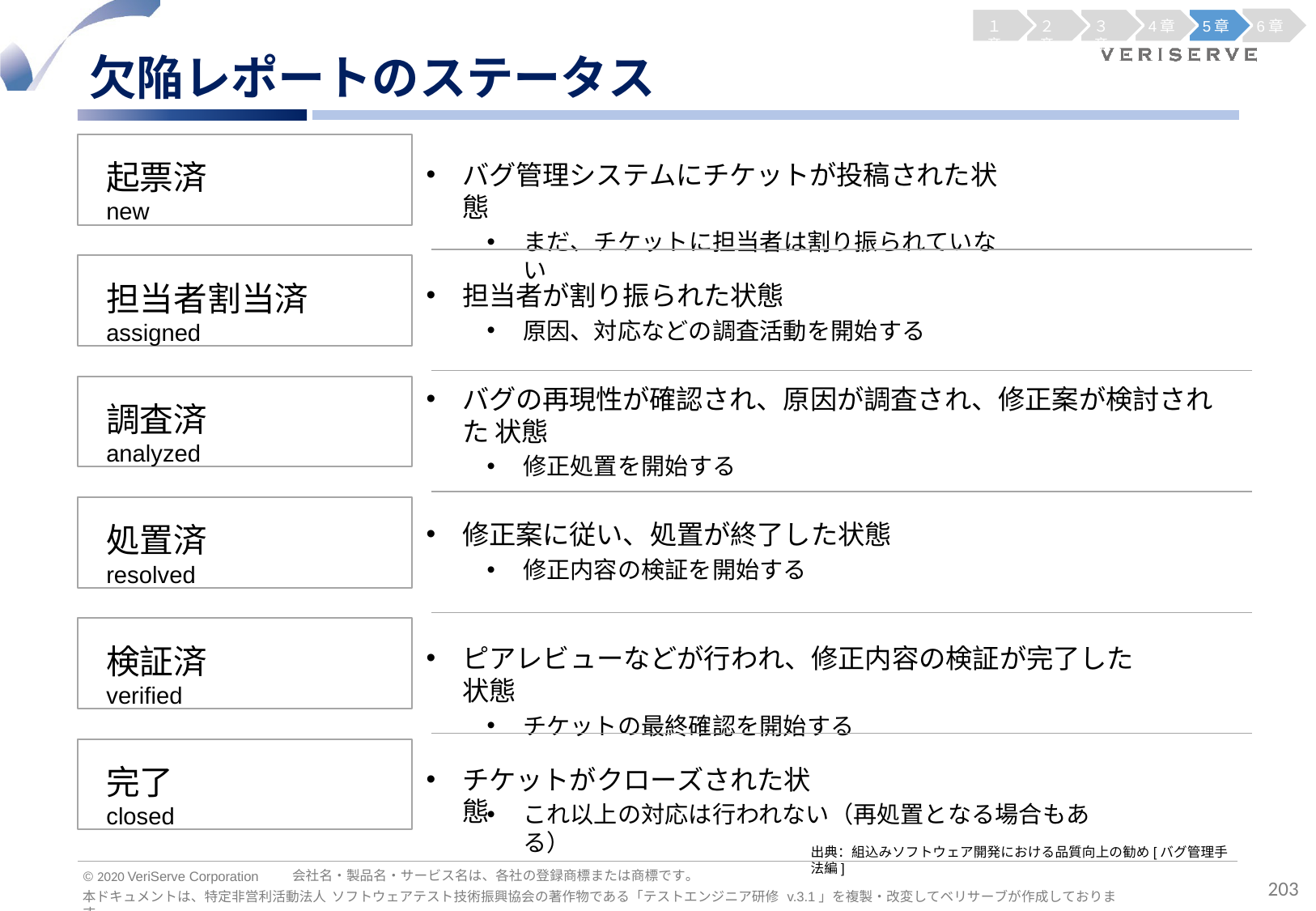

１章
２章
３章
4章
5章
6章
欠陥レポートのステータス
起票済
new
バグ管理システムにチケットが投稿された状態
まだ、チケットに担当者は割り振られていない

担当者割当済
assigned
担当者が割り振られた状態
原因、対応などの調査活動を開始する

バグの再現性が確認され、原因が調査され、修正案が検討された 状態
修正処置を開始する

修正案に従い、処置が終了した状態
修正内容の検証を開始する

調査済
analyzed

処置済
resolved

検証済
verified
ピアレビューなどが行われ、修正内容の検証が完了した状態
チケットの最終確認を開始する

完了
closed
チケットがクローズされた状態
これ以上の対応は行われない（再処置となる場合もある）
出典：組込みソフトウェア開発における品質向上の勧め[バグ管理手法編]
会社名・製品名・サービス名は、各社の登録商標または商標です。
© 2020 VeriServe Corporation
203
本ドキュメントは、特定非営利活動法人 ソフトウェアテスト技術振興協会の著作物である「テストエンジニア研修 v.3.1」を複製・改変してベリサーブが作成しております。